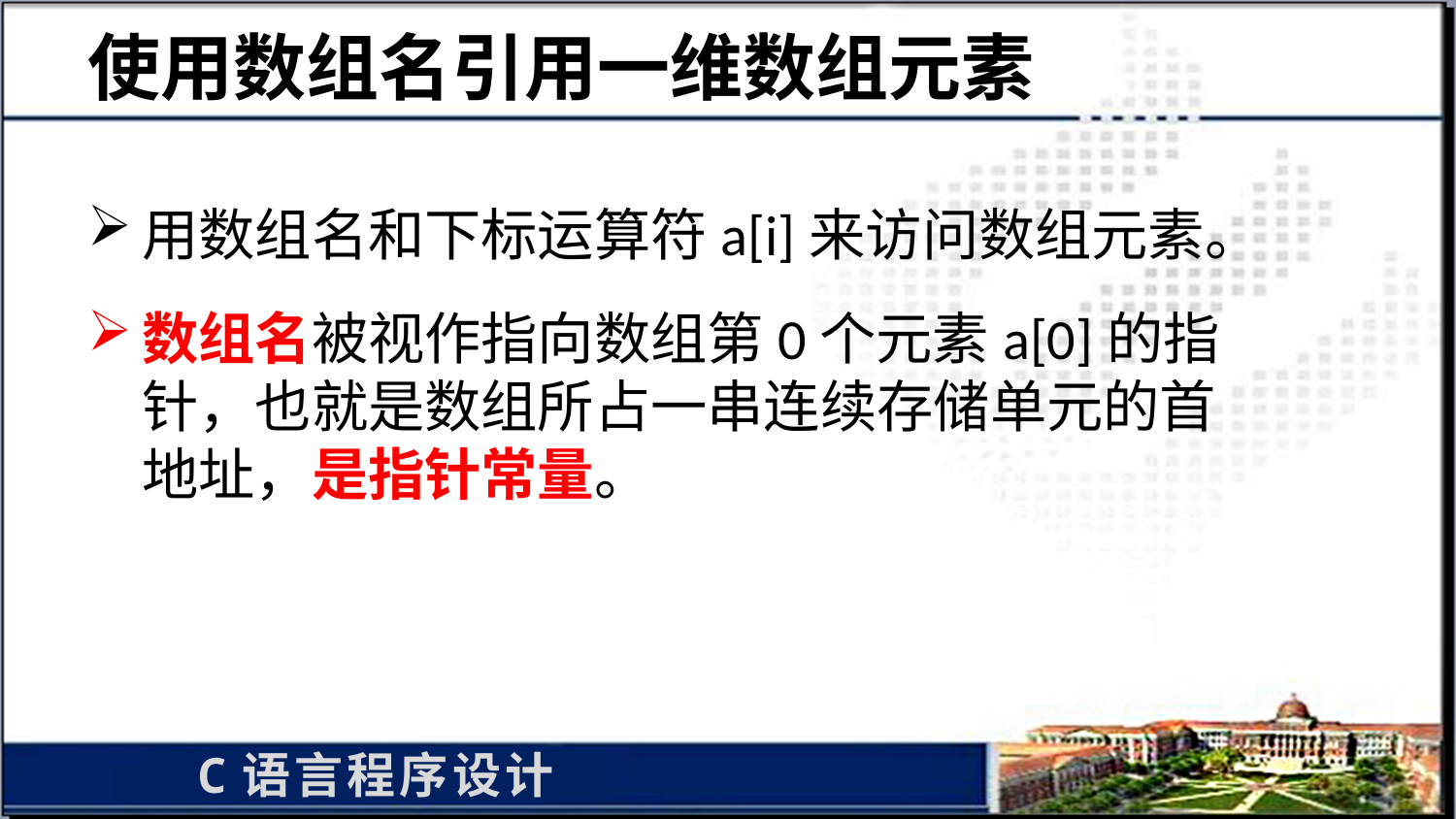

# 使用数组名引用一维数组元素
用数组名和下标运算符a[i]来访问数组元素。
数组名被视作指向数组第0个元素a[0]的指针，也就是数组所占一串连续存储单元的首地址，是指针常量。